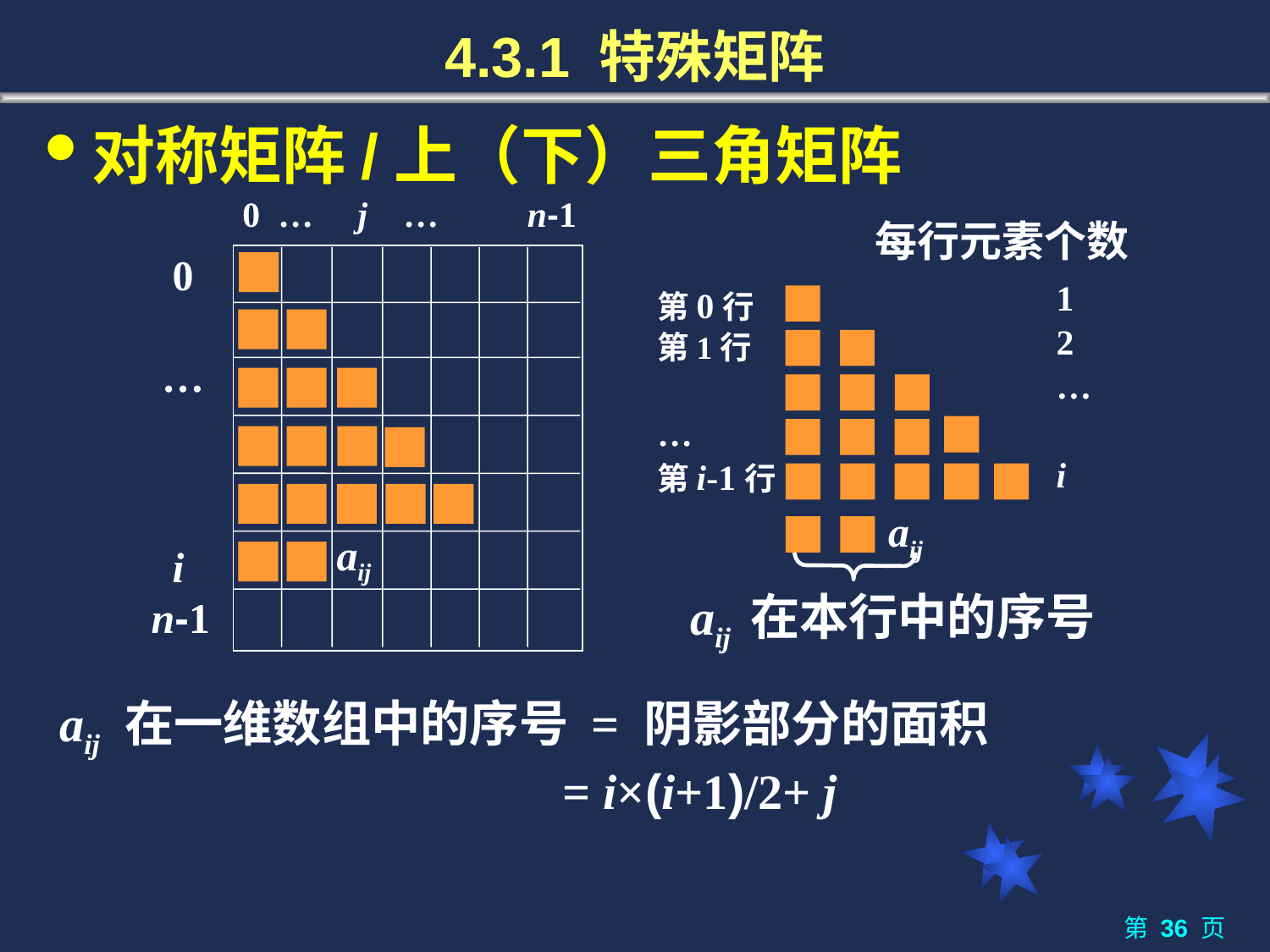

# 4.3.1 特殊矩阵
对称矩阵/上（下）三角矩阵
0  …     j    …          n-1
每行元素个数
1
2
…

i

  0

 …

  i
n-1

第0行
第1行

…
第i-1行

aij
aij 在本行中的序号

aij

aij 在一维数组中的序号 = 阴影部分的面积
                                         = i×(i+1)/2+ j
第 36 页